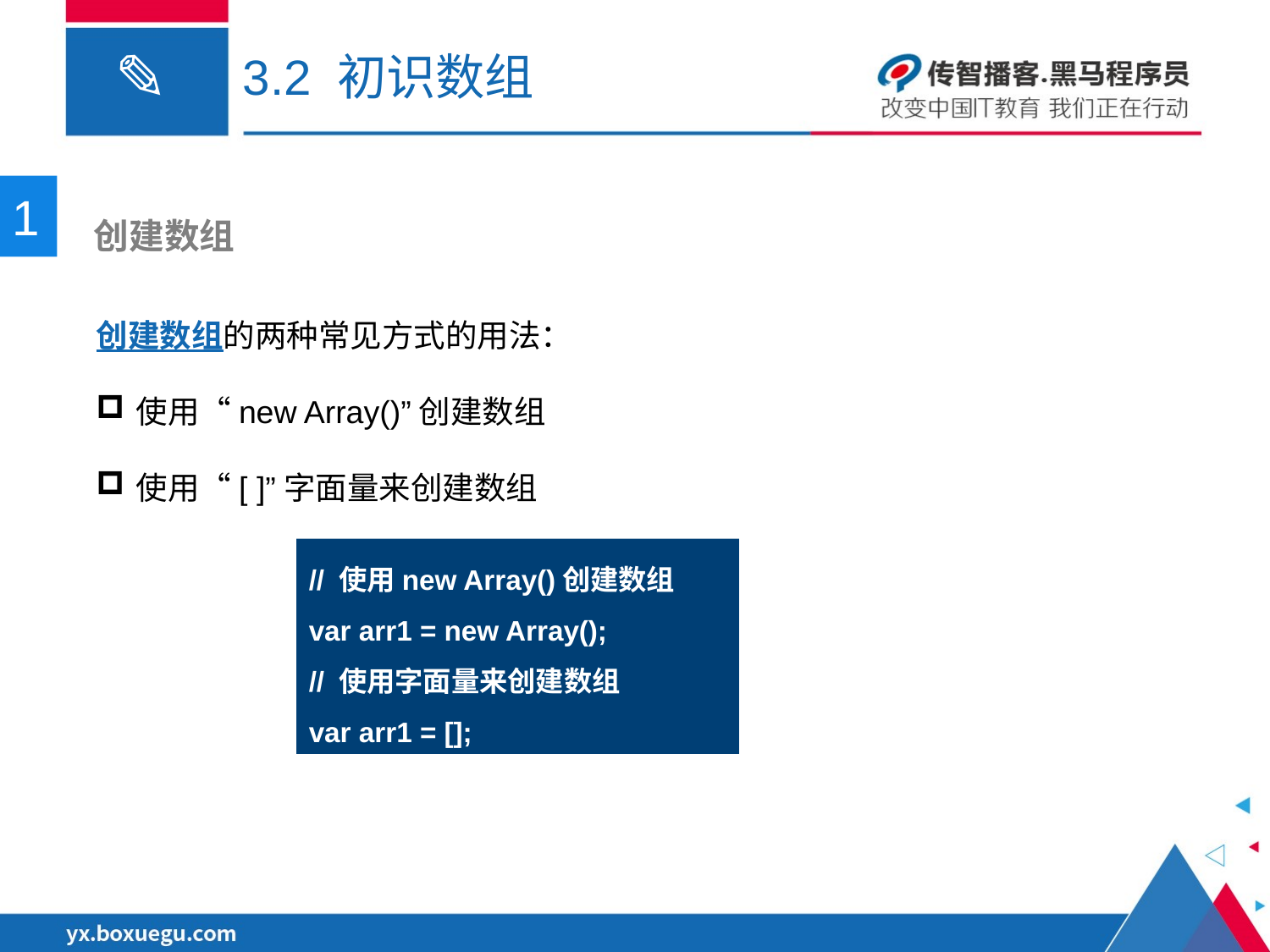

# 3.2 初识数组

1
  创建数组
创建数组的两种常见方式的用法：
使用“new Array()”创建数组
使用“[ ]”字面量来创建数组
// 使用new Array()创建数组
var arr1 = new Array();
// 使用字面量来创建数组
var arr1 = [];